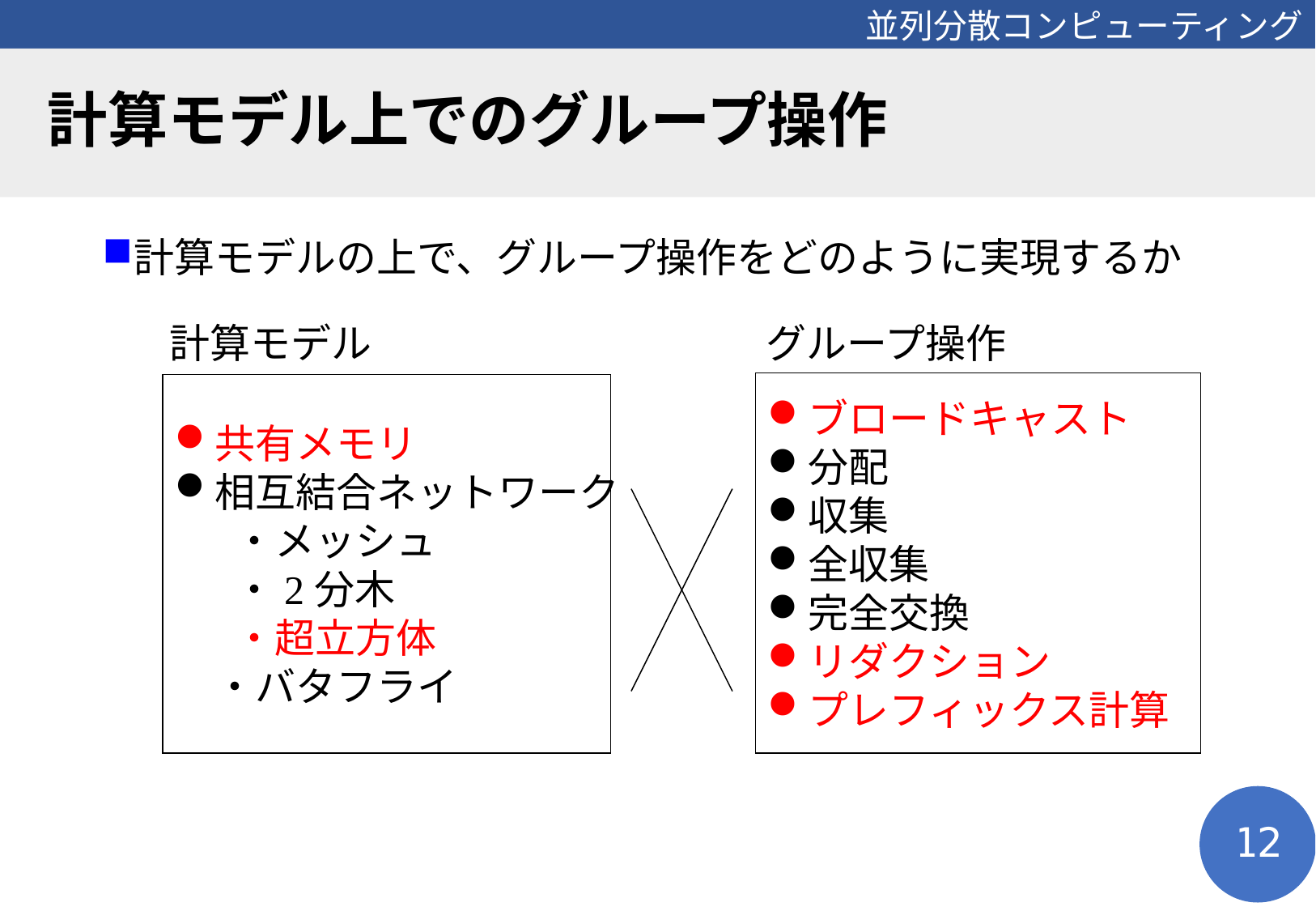

# 計算モデル上でのグループ操作
計算モデルの上で、グループ操作をどのように実現するか
グループ操作
ブロードキャスト
分配
収集
全収集
完全交換
リダクション
プレフィックス計算

計算モデル
共有メモリ
相互結合ネットワーク
 　・メッシュ
 　・2分木
 　・超立方体
　・バタフライ
12